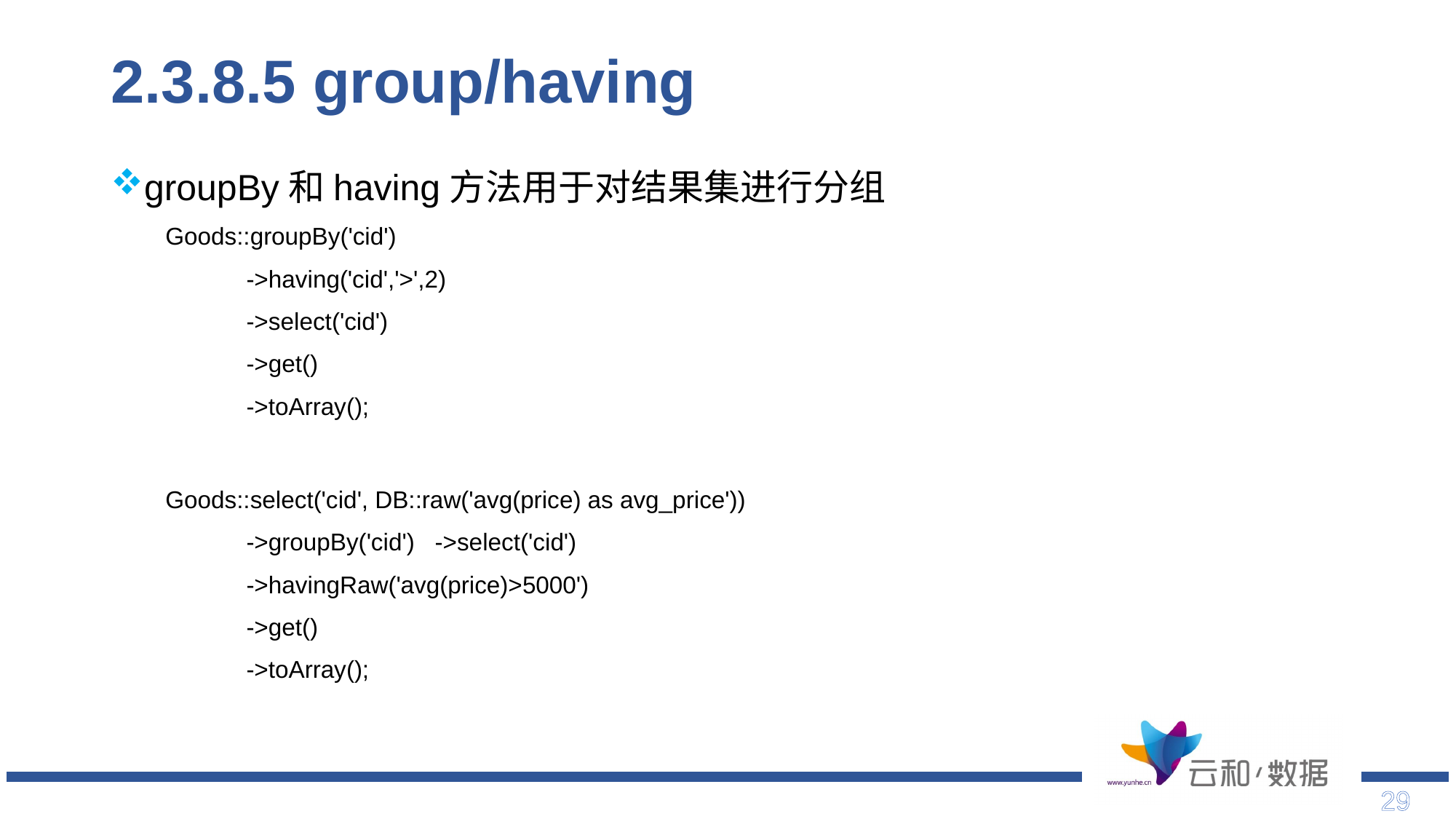

# 2.3.8.5 group/having
groupBy和having方法用于对结果集进行分组
Goods::groupBy('cid')
            ->having('cid','>',2)
            ->select('cid')
            ->get()
            ->toArray();

Goods::select('cid', DB::raw('avg(price) as avg_price'))
            ->groupBy('cid')   ->select('cid')
            ->havingRaw('avg(price)>5000')
            ->get()
            ->toArray();